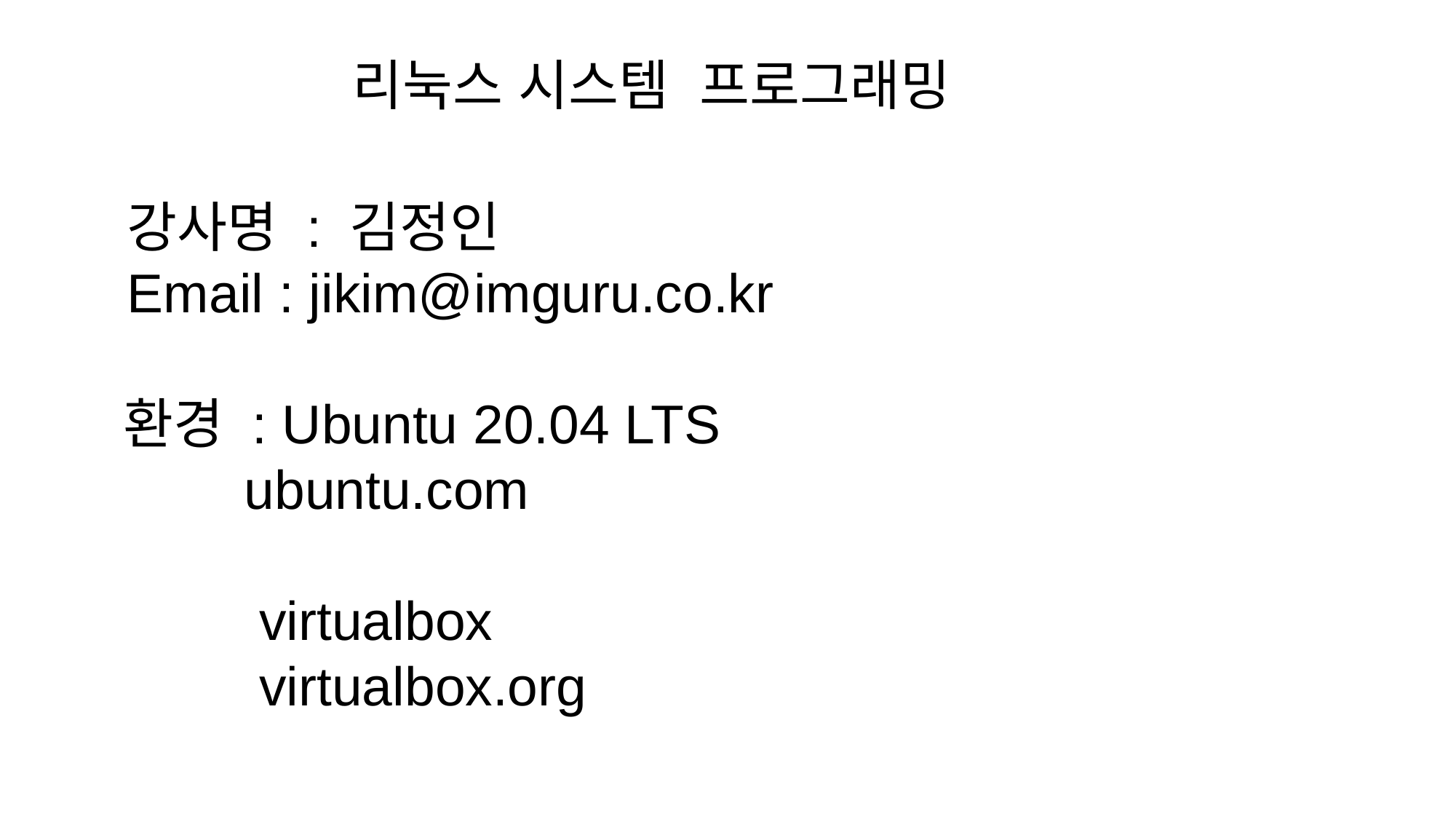

리눅스 시스템  프로그래밍
강사명 : 김정인
Email : jikim@imguru.co.kr
환경 : Ubuntu 20.04 LTS
        ubuntu.com

         virtualbox
         virtualbox.org